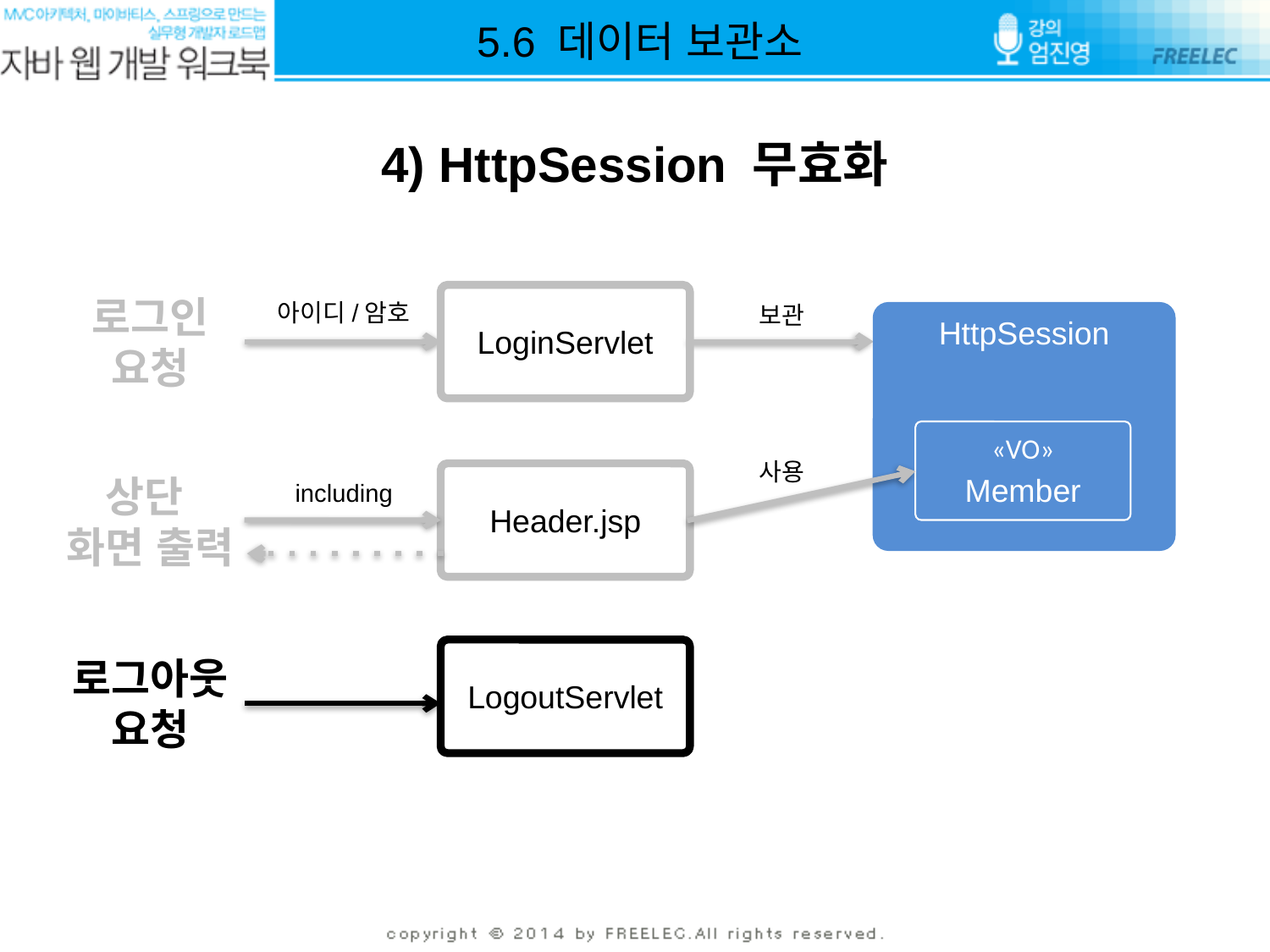

5.6 데이터 보관소
# 4) HttpSession 무효화
로그인
요청
LoginServlet
아이디/암호
보관
HttpSession

Member
«VO»
사용
상단
화면 출력
Header.jsp
including
LogoutServlet
로그아웃
요청